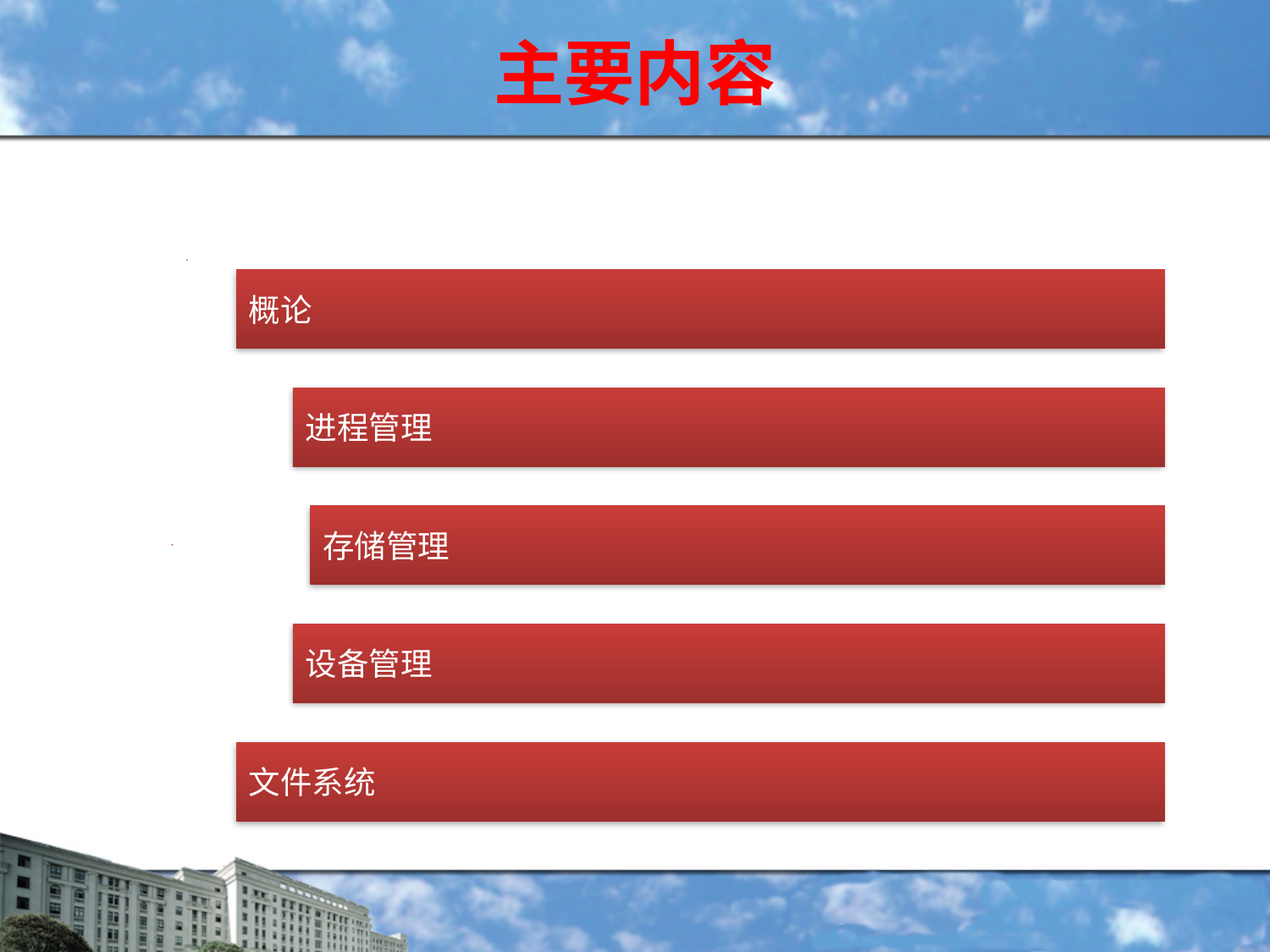

# 主要内容
概论
进程管理
设备管理
文件系统
存储管理